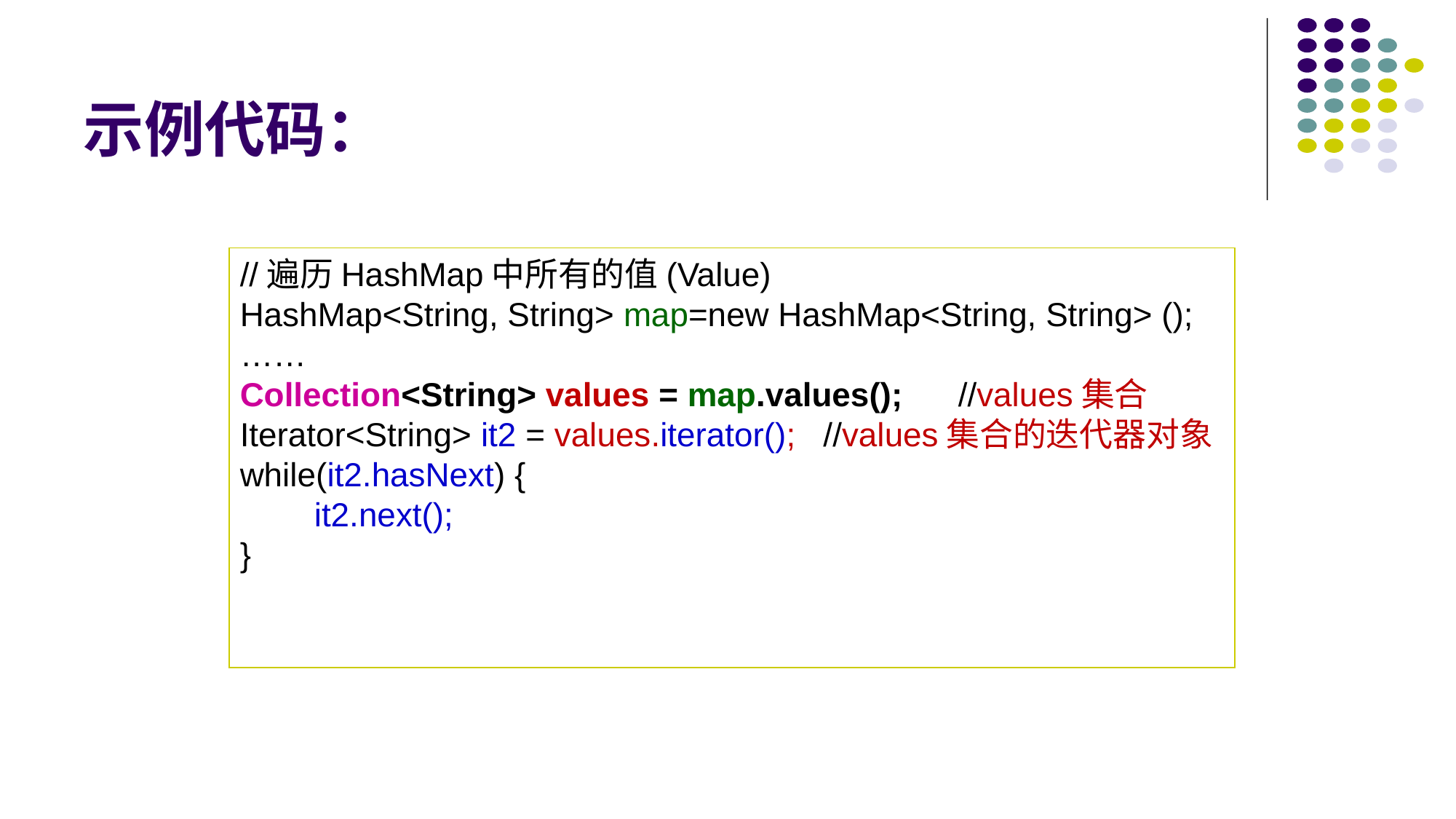

# 示例代码：
//遍历HashMap中所有的值(Value)
HashMap<String, String> map=new HashMap<String, String> ();
……
Collection<String> values = map.values();      //values集合
Iterator<String> it2 = values.iterator();   //values集合的迭代器对象
while(it2.hasNext) {
        it2.next();
}

47